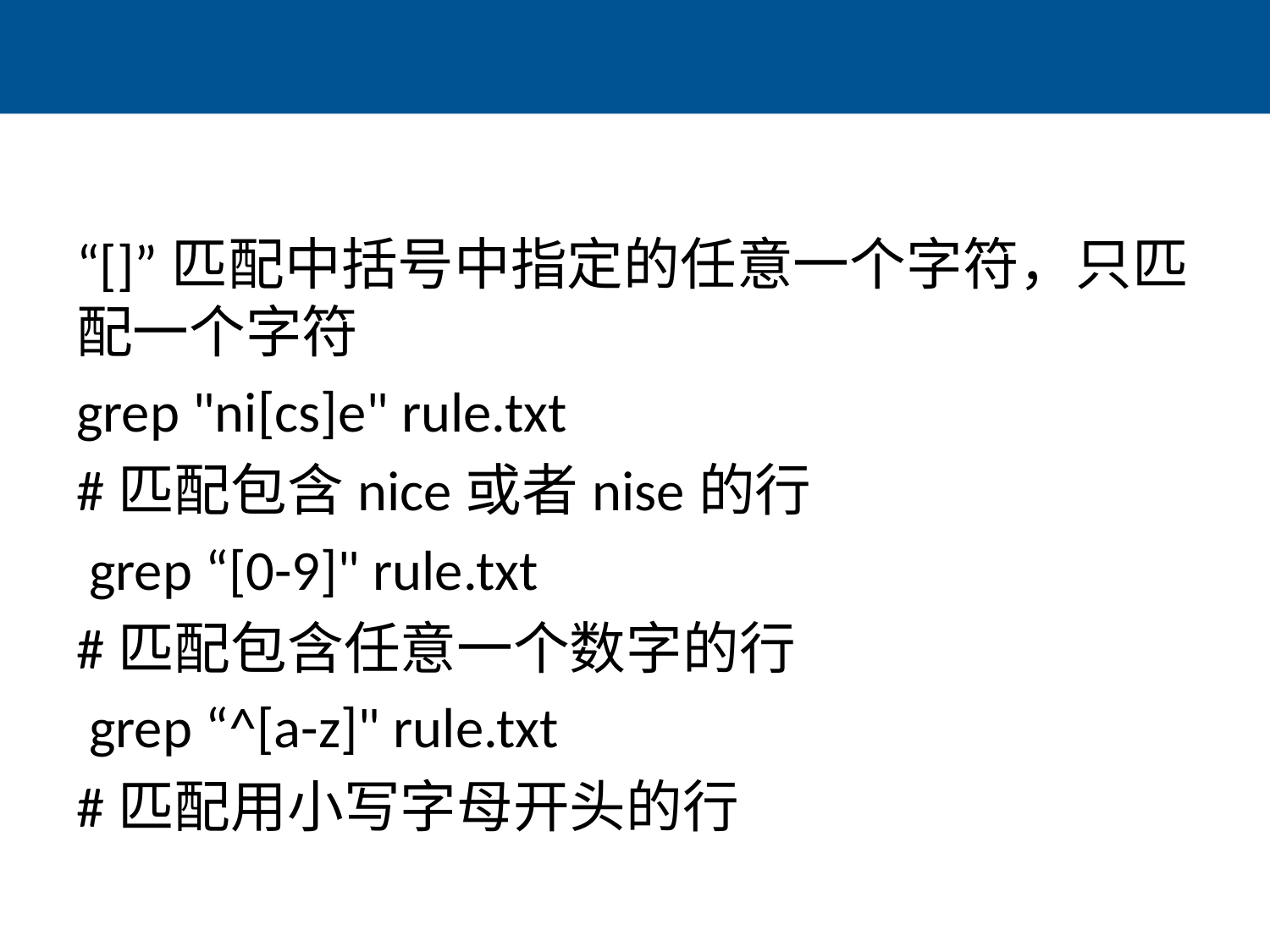

#
“[]”匹配中括号中指定的任意一个字符，只匹配一个字符
grep "ni[cs]e" rule.txt
#匹配包含nice或者nise的行
 grep “[0-9]" rule.txt
#匹配包含任意一个数字的行
 grep “^[a-z]" rule.txt
#匹配用小写字母开头的行